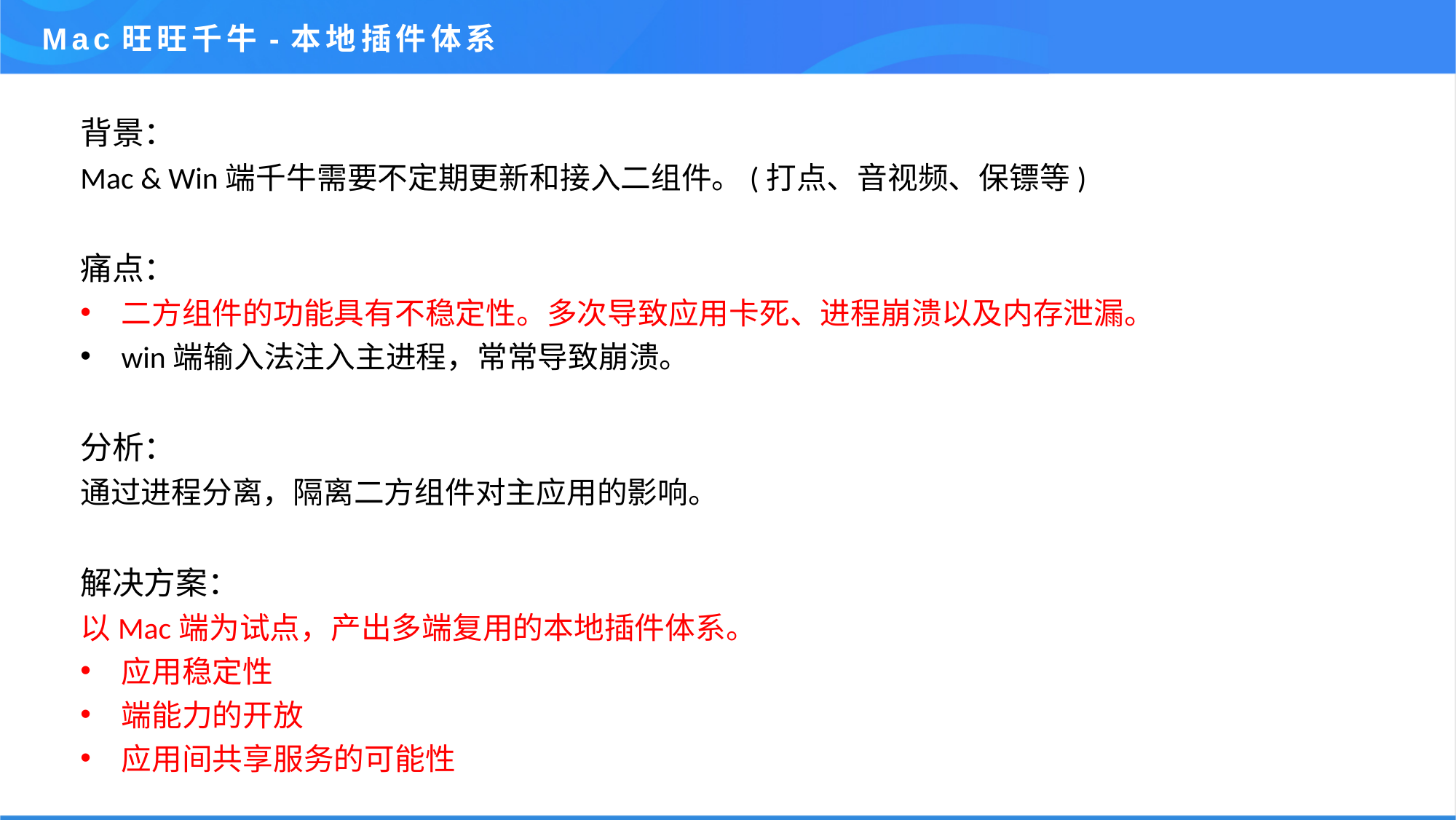

Mac旺旺千牛-本地插件体系
背景：
Mac & Win端千牛需要不定期更新和接入二组件。(打点、音视频、保镖等)

痛点：
二方组件的功能具有不稳定性。多次导致应用卡死、进程崩溃以及内存泄漏。
win端输入法注入主进程，常常导致崩溃。

分析：
通过进程分离，隔离二方组件对主应用的影响。

解决方案：
以Mac端为试点，产出多端复用的本地插件体系。
应用稳定性
端能力的开放
应用间共享服务的可能性